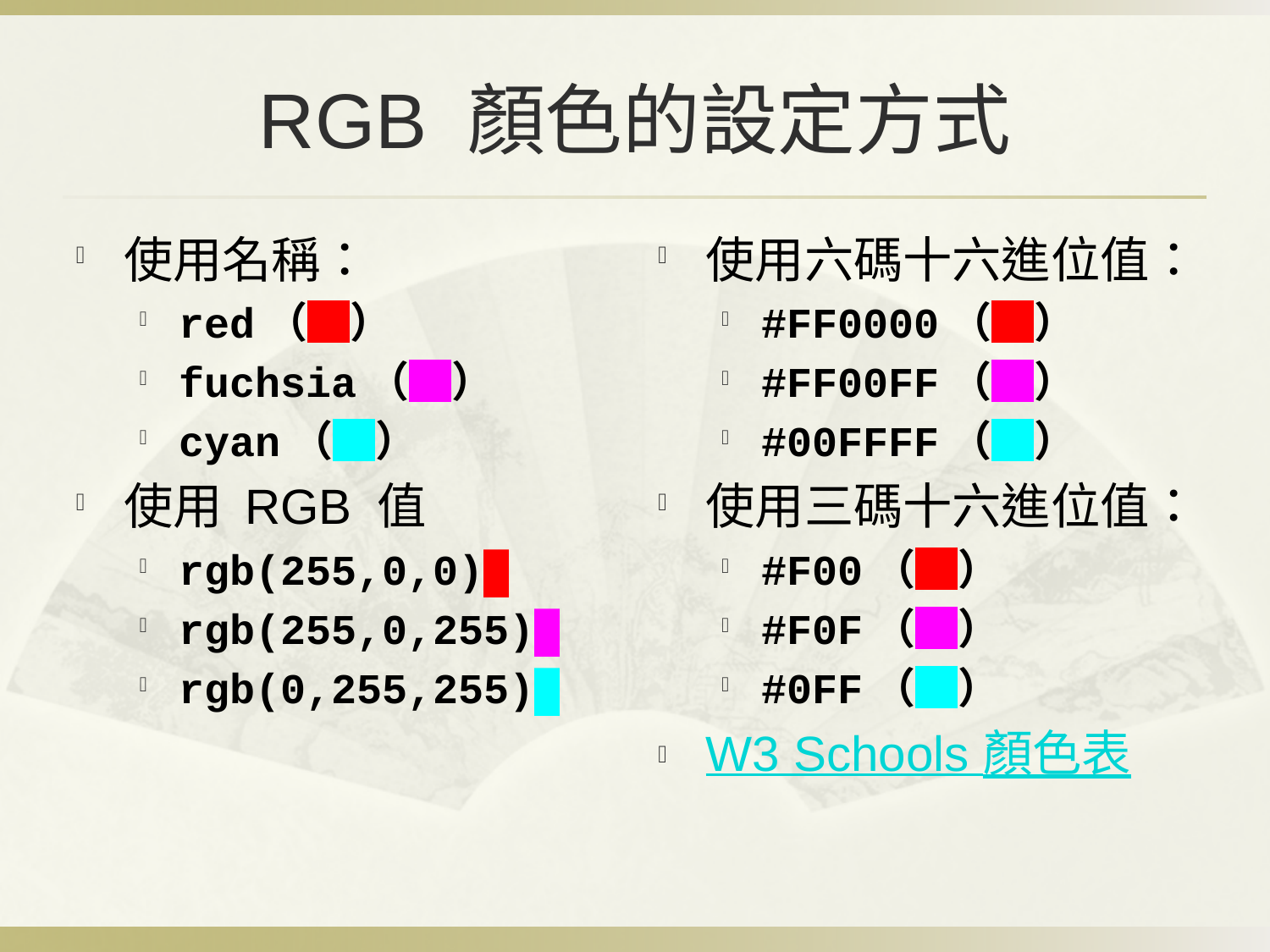

# RGB 顏色的設定方式
使用名稱：
red（█）
fuchsia（█）
cyan（█）
使用 RGB 值
rgb(255,0,0)█
rgb(255,0,255)█
rgb(0,255,255)█

使用六碼十六進位值：
#FF0000（█）
#FF00FF（█）
#00FFFF（█）
使用三碼十六進位值：
#F00（█）
#F0F（█）
#0FF（█）
W3 Schools 顏色表